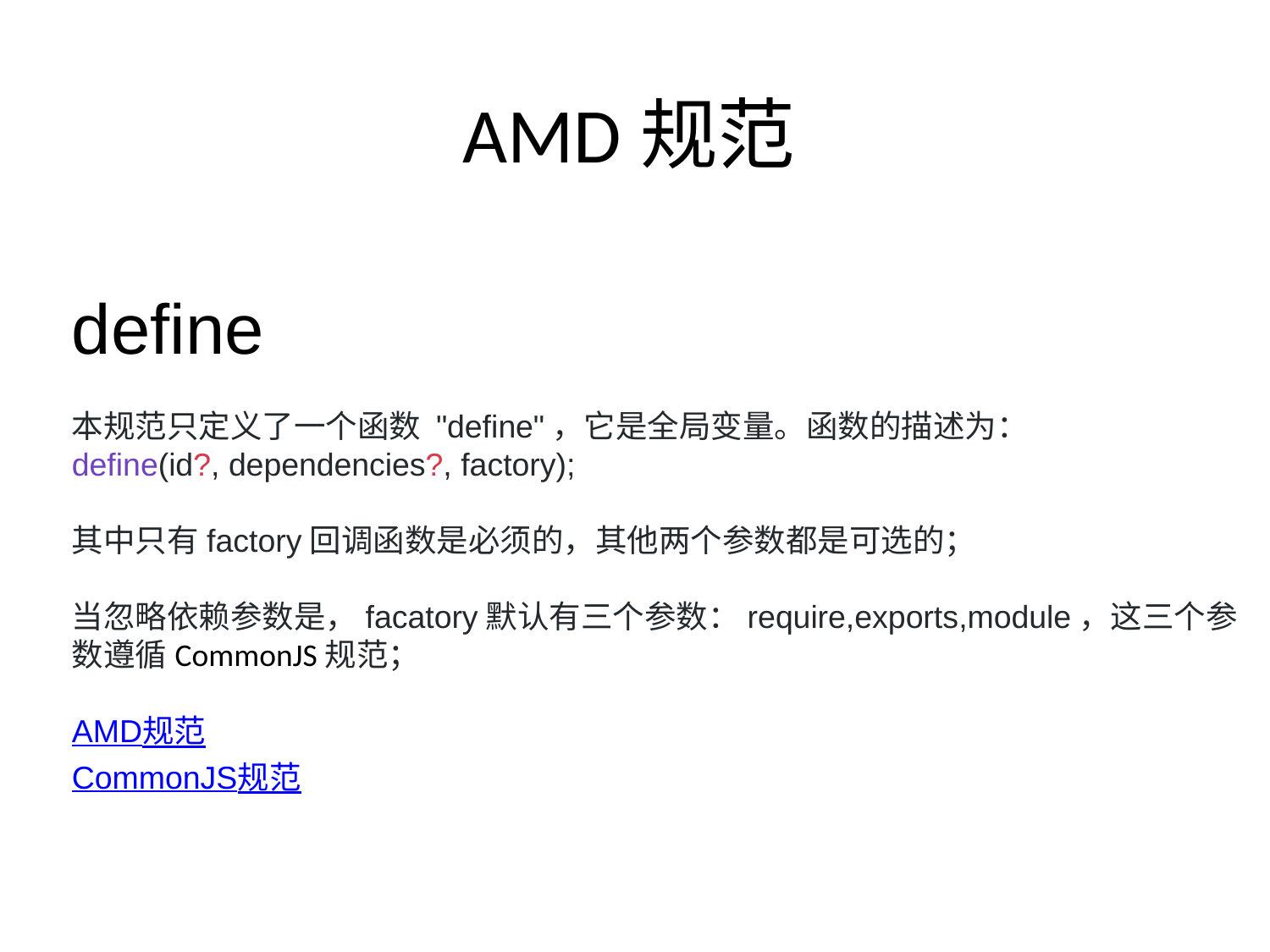

# AMD规范
define

本规范只定义了一个函数 "define"，它是全局变量。函数的描述为：
define(id?, dependencies?, factory);

其中只有factory回调函数是必须的，其他两个参数都是可选的；

当忽略依赖参数是，facatory默认有三个参数：require,exports,module，这三个参数遵循CommonJS规范；

AMD规范
CommonJS规范